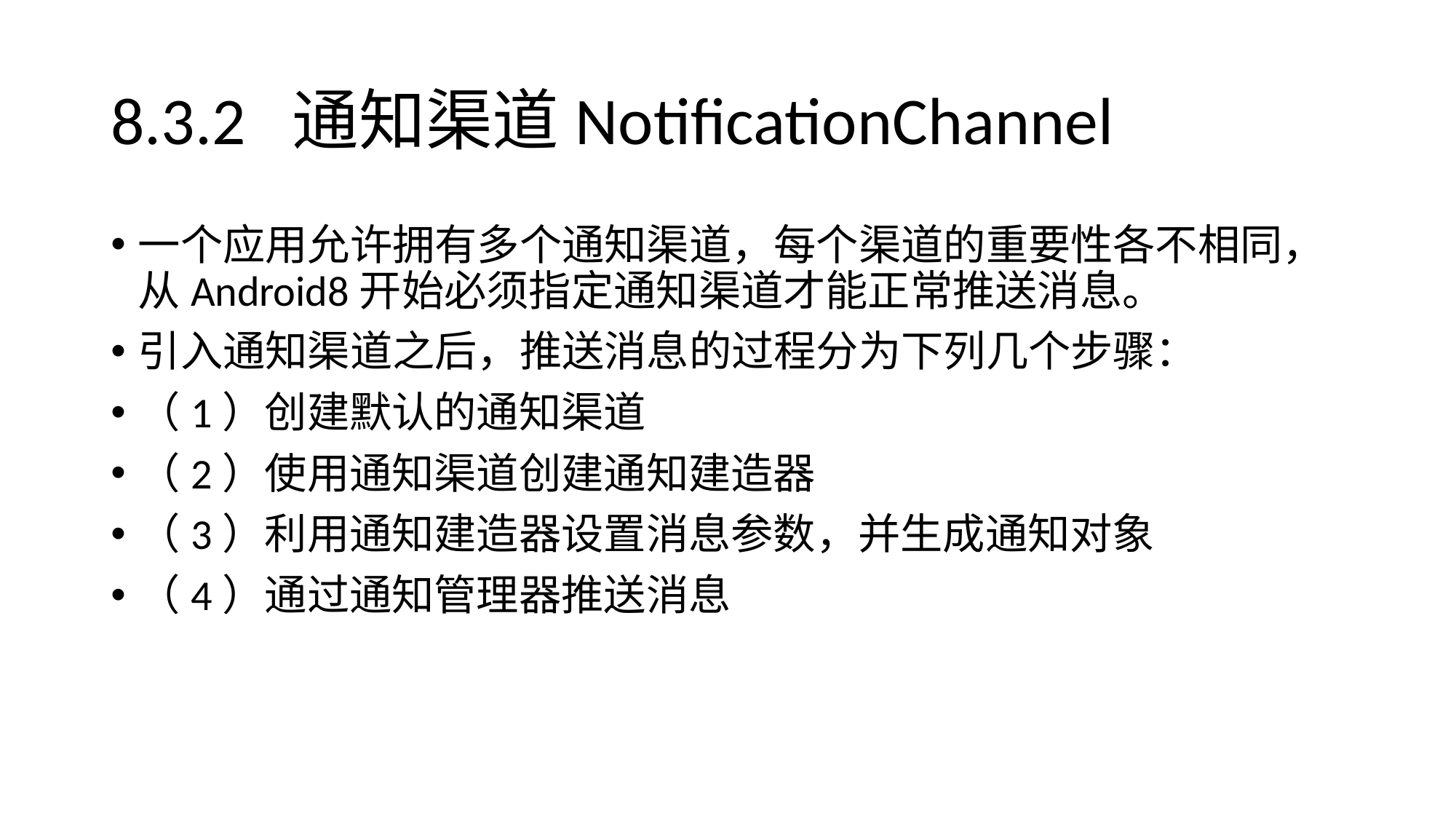

# 8.3.2  通知渠道NotificationChannel
一个应用允许拥有多个通知渠道，每个渠道的重要性各不相同，从Android8开始必须指定通知渠道才能正常推送消息。
引入通知渠道之后，推送消息的过程分为下列几个步骤：
（1）创建默认的通知渠道
（2）使用通知渠道创建通知建造器
（3）利用通知建造器设置消息参数，并生成通知对象
（4）通过通知管理器推送消息